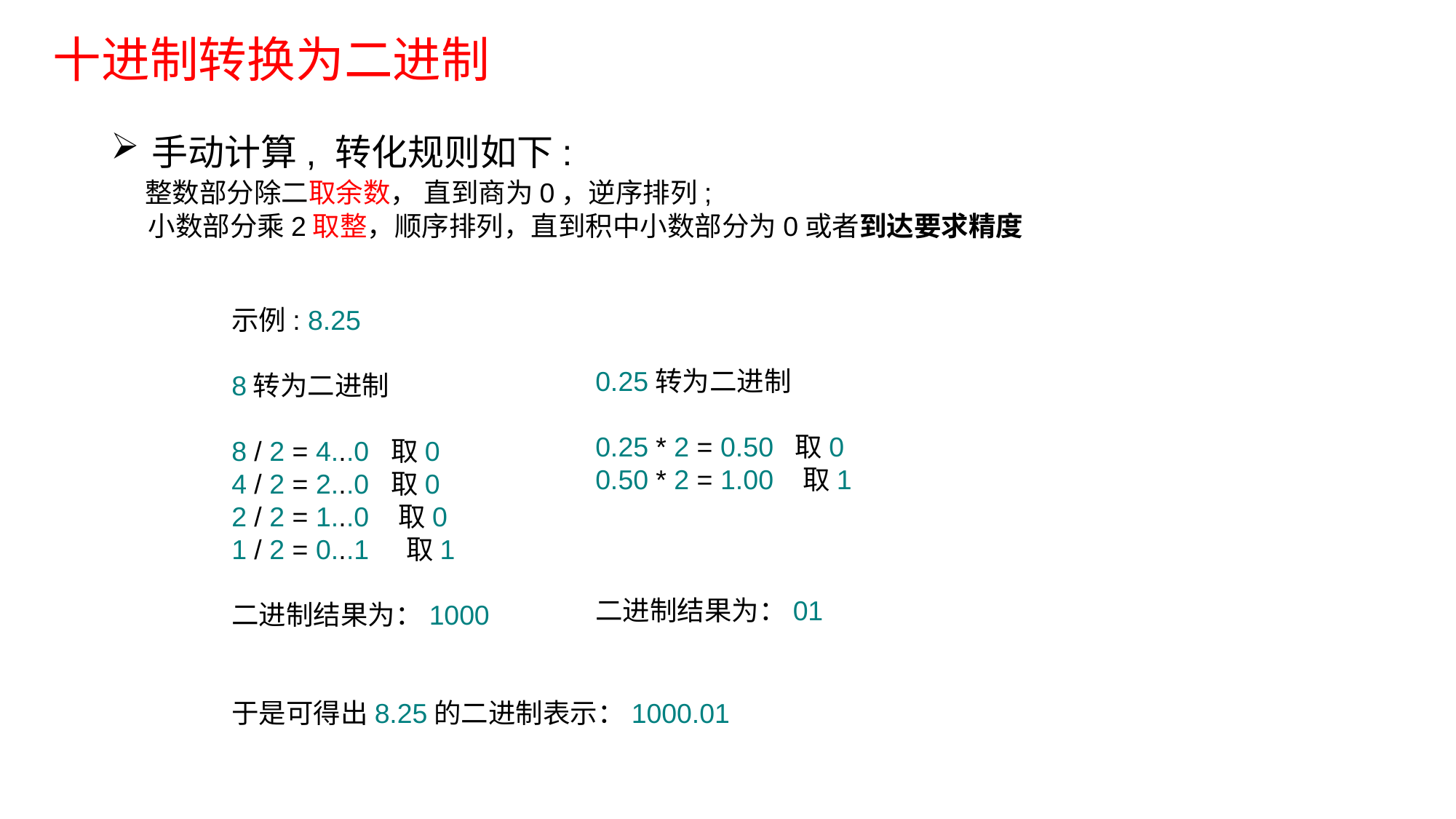

# 十进制转换为二进制
手动计算, 转化规则如下:
    整数部分除二取余数， 直到商为0，逆序排列;
     小数部分乘2取整，顺序排列，直到积中小数部分为0或者到达要求精度
示例: 8.25

8转为二进制

8 / 2 = 4...0  取0
4 / 2 = 2...0  取0
2 / 2 = 1...0   取0
1 / 2 = 0...1    取1

二进制结果为：1000

于是可得出8.25的二进制表示：1000.01
0.25转为二进制

0.25 * 2 = 0.50  取0
0.50 * 2 = 1.00   取1

二进制结果为：01